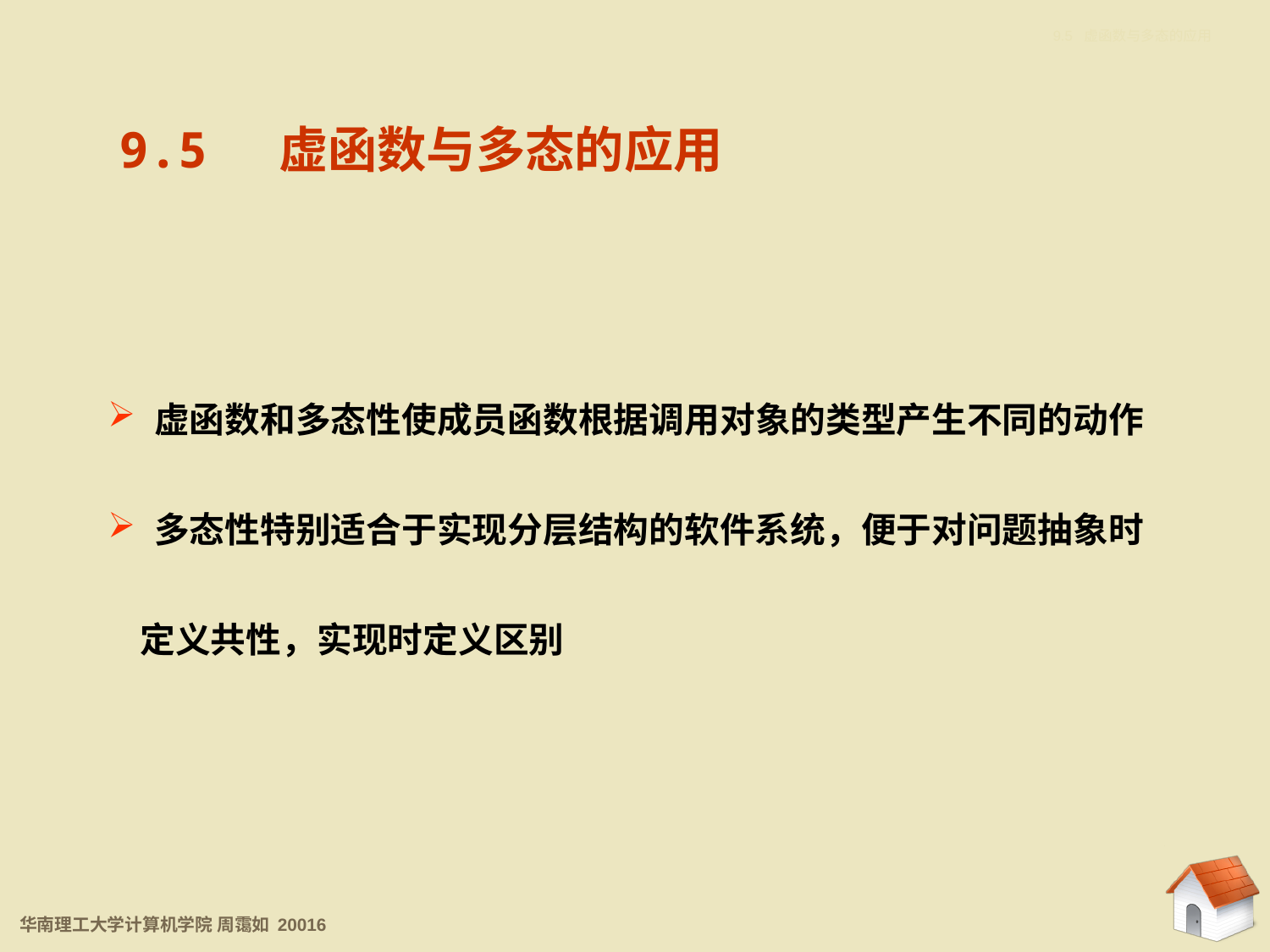

9.5  虚函数与多态的应用
9.5  虚函数与多态的应用
 虚函数和多态性使成员函数根据调用对象的类型产生不同的动作
 多态性特别适合于实现分层结构的软件系统，便于对问题抽象时
   定义共性，实现时定义区别